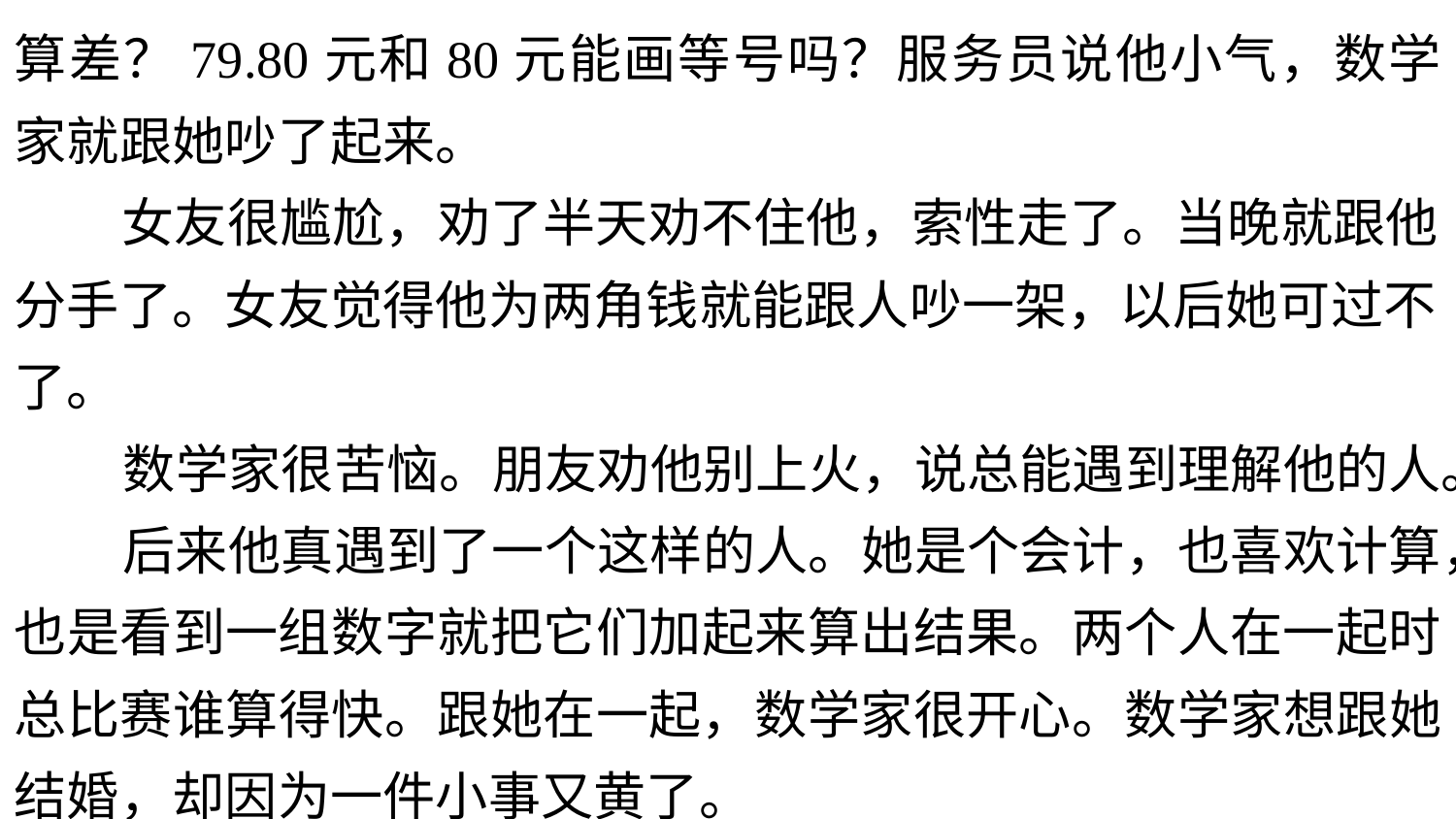

算差？79.80元和80元能画等号吗？服务员说他小气，数学家就跟她吵了起来。
        女友很尴尬，劝了半天劝不住他，索性走了。当晚就跟他分手了。女友觉得他为两角钱就能跟人吵一架，以后她可过不了。
        数学家很苦恼。朋友劝他别上火，说总能遇到理解他的人。
        后来他真遇到了一个这样的人。她是个会计，也喜欢计算，也是看到一组数字就把它们加起来算出结果。两个人在一起时总比赛谁算得快。跟她在一起，数学家很开心。数学家想跟她结婚，却因为一件小事又黄了。